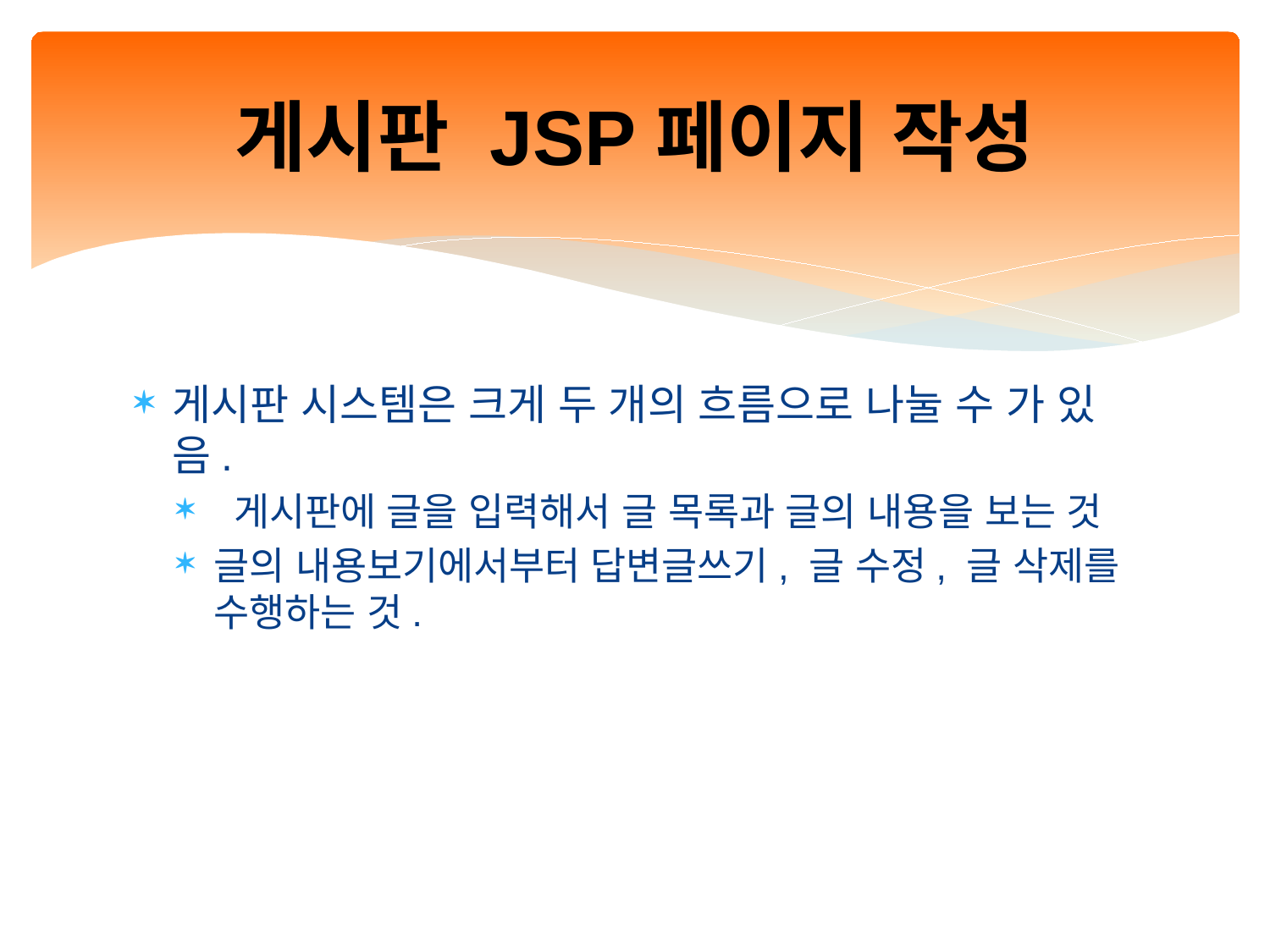

# 게시판 JSP페이지 작성
게시판 시스템은 크게 두 개의 흐름으로 나눌 수 가 있음.
 게시판에 글을 입력해서 글 목록과 글의 내용을 보는 것
글의 내용보기에서부터 답변글쓰기, 글 수정, 글 삭제를 수행하는 것.